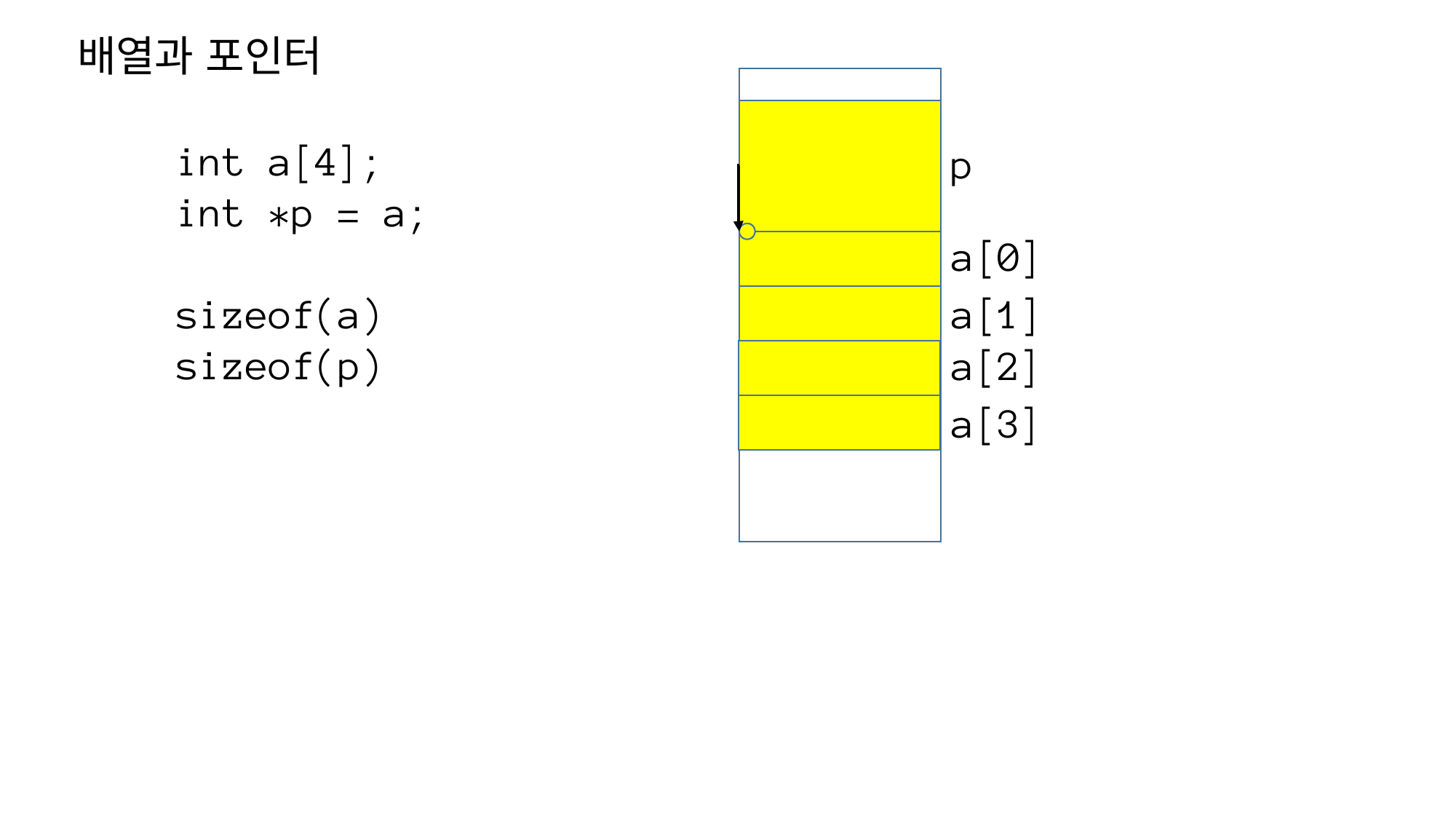

배열과 포인터

int a[4];
int *p = a;

sizeof(a)
sizeof(p)
p

a[0]

a[1]

a[2]

a[3]